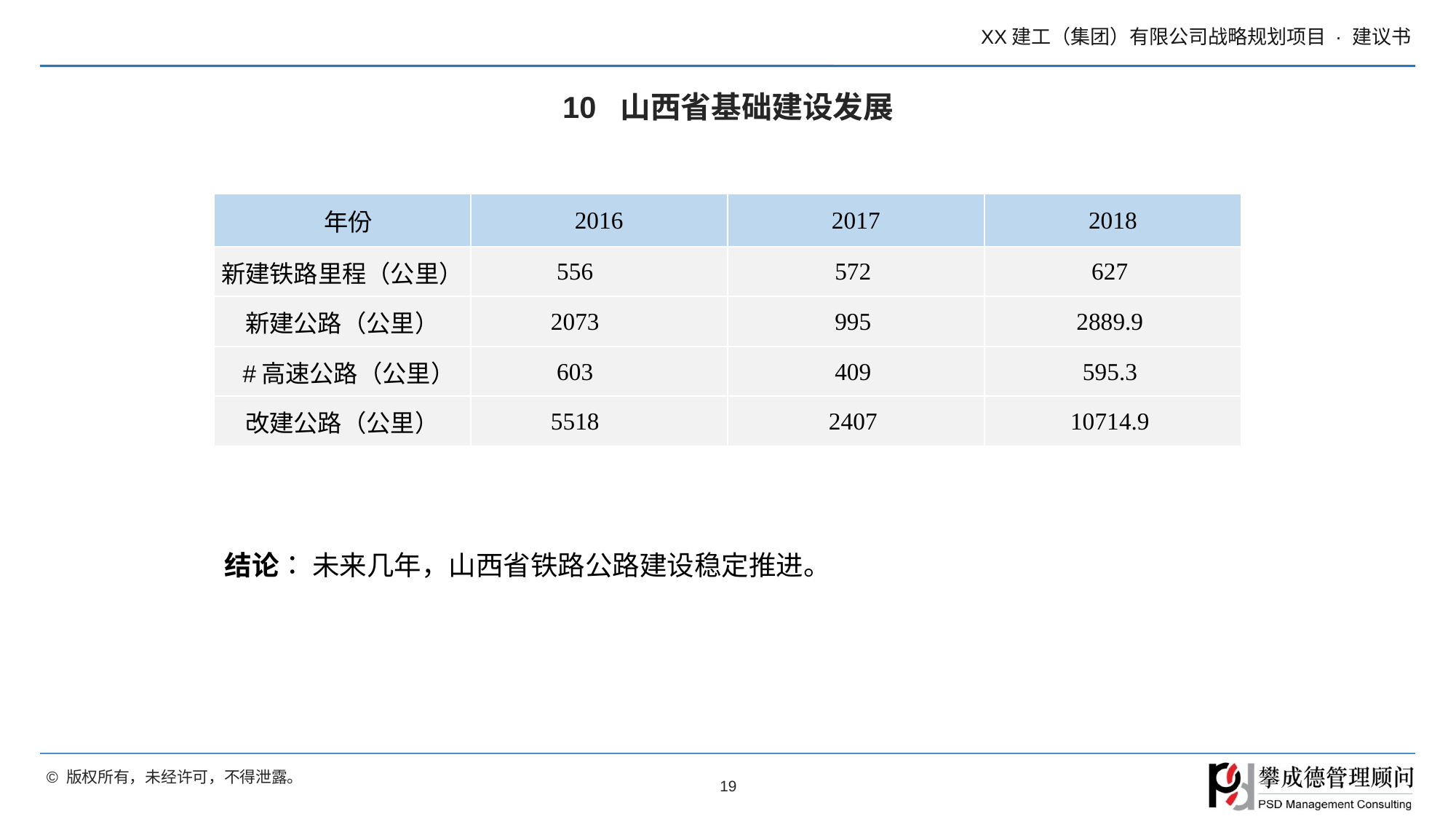

# 10  山西省基础建设发展
| 年份 | 2016 | 2017 | 2018 |
| --- | --- | --- | --- |
| 新建铁路里程（公里） | 556 | 572 | 627 |
| 新建公路（公里） | 2073 | 995 | 2889.9 |
| #高速公路（公里） | 603 | 409 | 595.3 |
| 改建公路（公里） | 5518 | 2407 | 10714.9 |
结论： 未来几年，山西省铁路公路建设稳定推进。
19